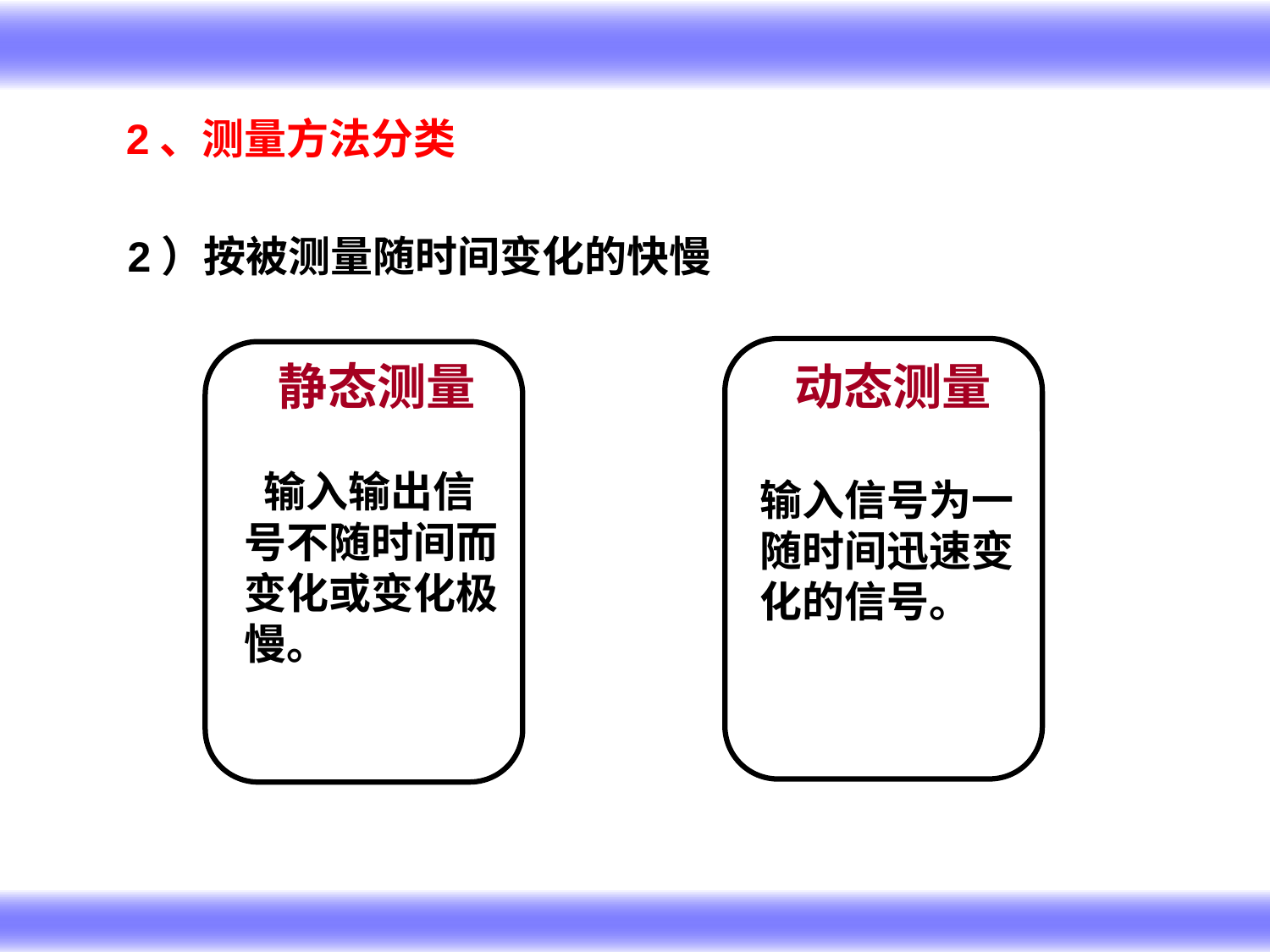

2、测量方法分类
2）按被测量随时间变化的快慢

  静态测量

 输入输出信号不随时间而变化或变化极慢。
  动态测量

输入信号为一随时间迅速变化的信号。
18